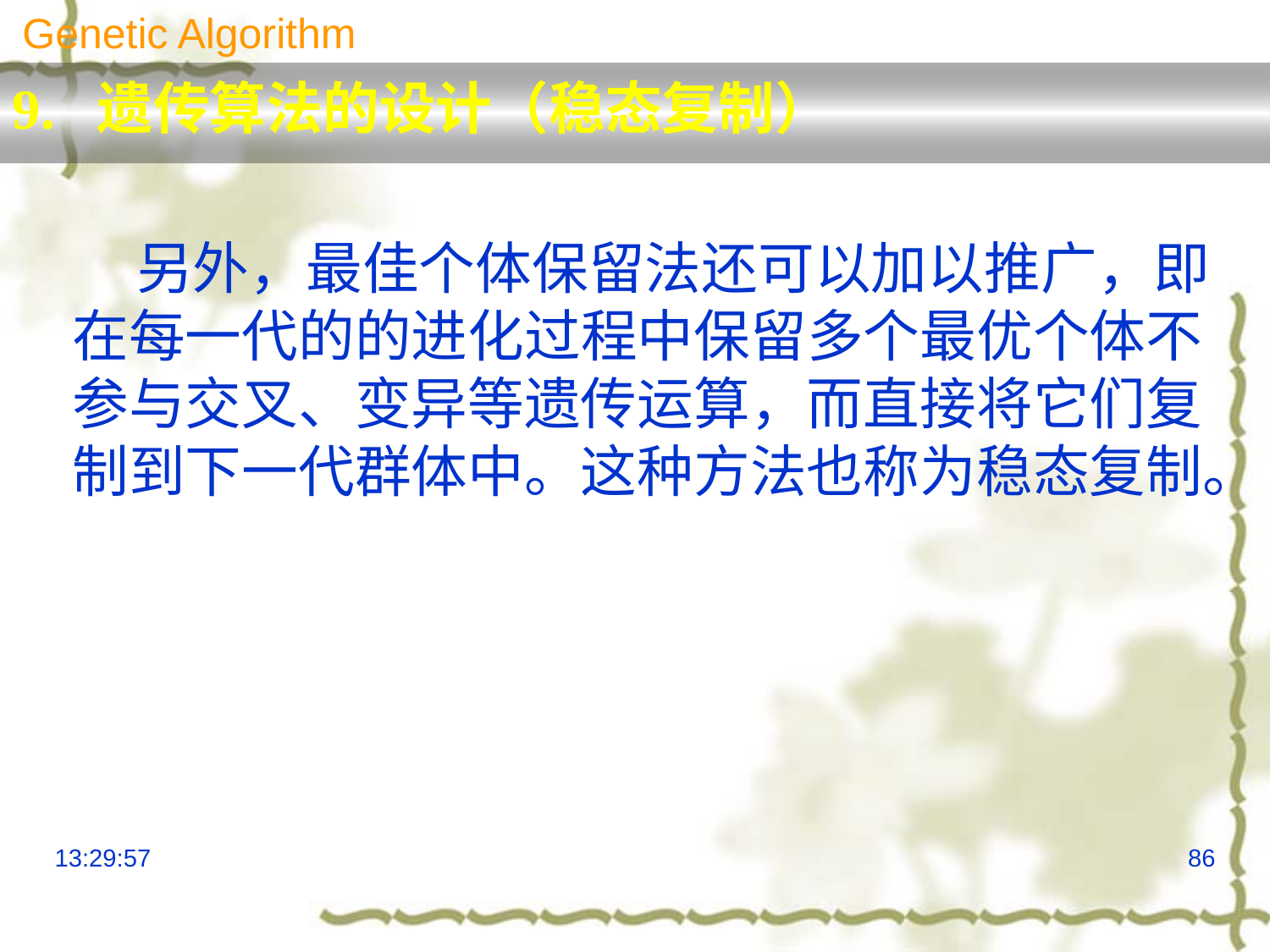

Genetic Algorithm
9.  遗传算法的设计（稳态复制）
    另外，最佳个体保留法还可以加以推广，即在每一代的的进化过程中保留多个最优个体不参与交叉、变异等遗传运算，而直接将它们复制到下一代群体中。这种方法也称为稳态复制。
13:29:57
86